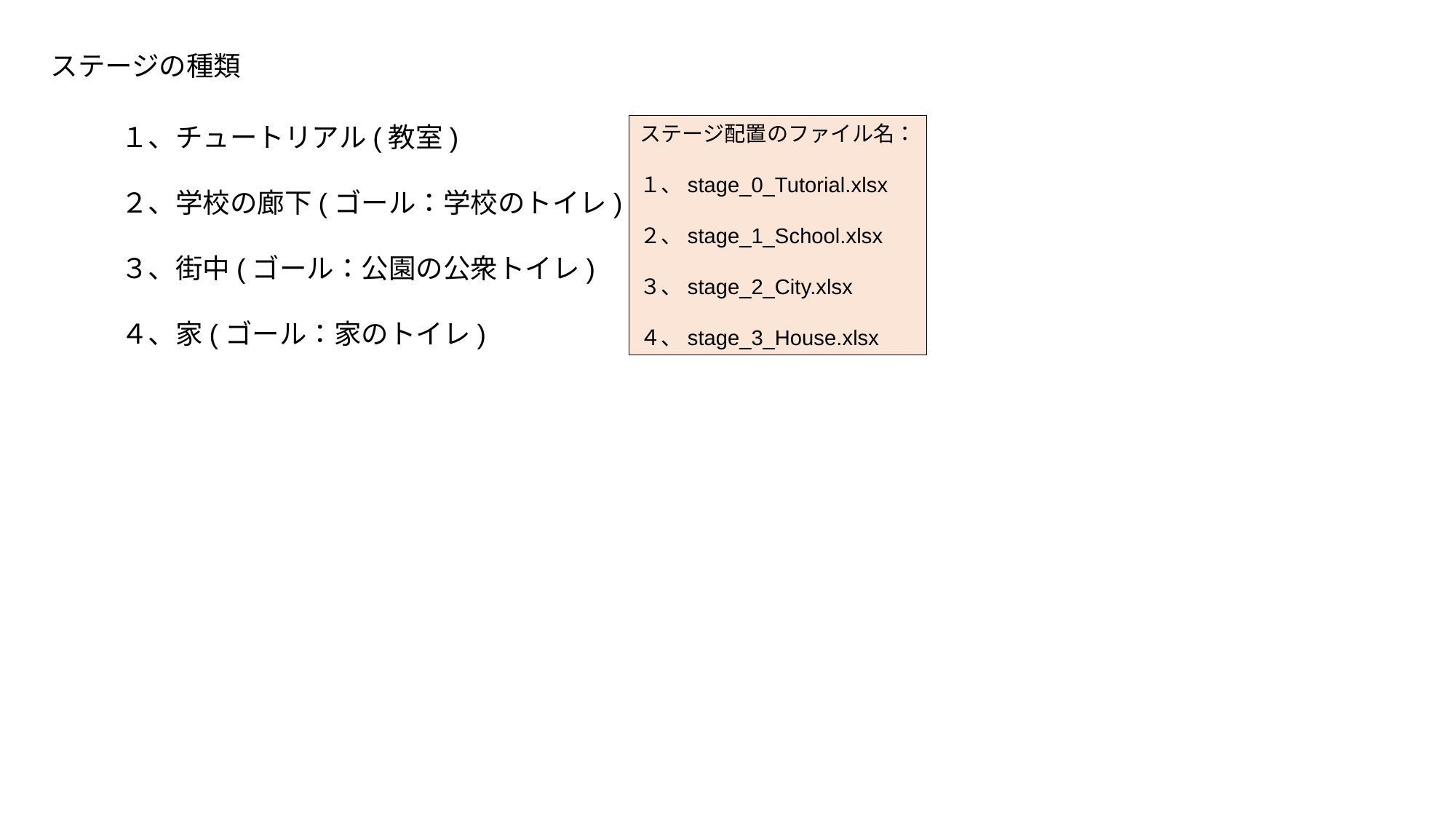

ステージの種類
１、チュートリアル(教室)

２、学校の廊下(ゴール：学校のトイレ)

３、街中(ゴール：公園の公衆トイレ)

４、家(ゴール：家のトイレ)
ステージ配置のファイル名：

１、stage_0_Tutorial.xlsx

２、stage_1_School.xlsx

３、stage_2_City.xlsx

４、stage_3_House.xlsx